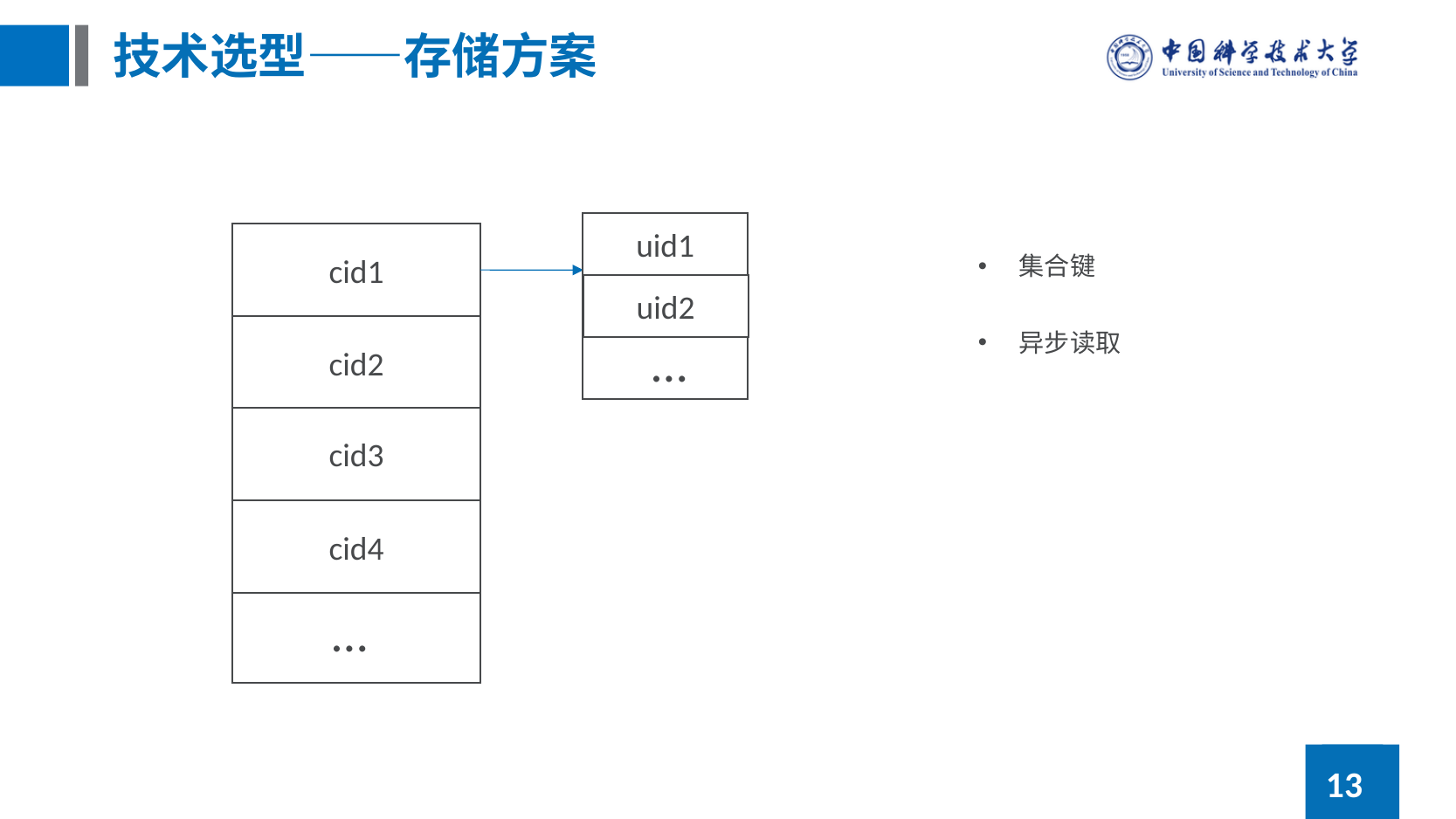

# 技术选型——存储方案

集合键
异步读取

uid1

cid1
uid2
…

cid2

cid3

cid4

       …